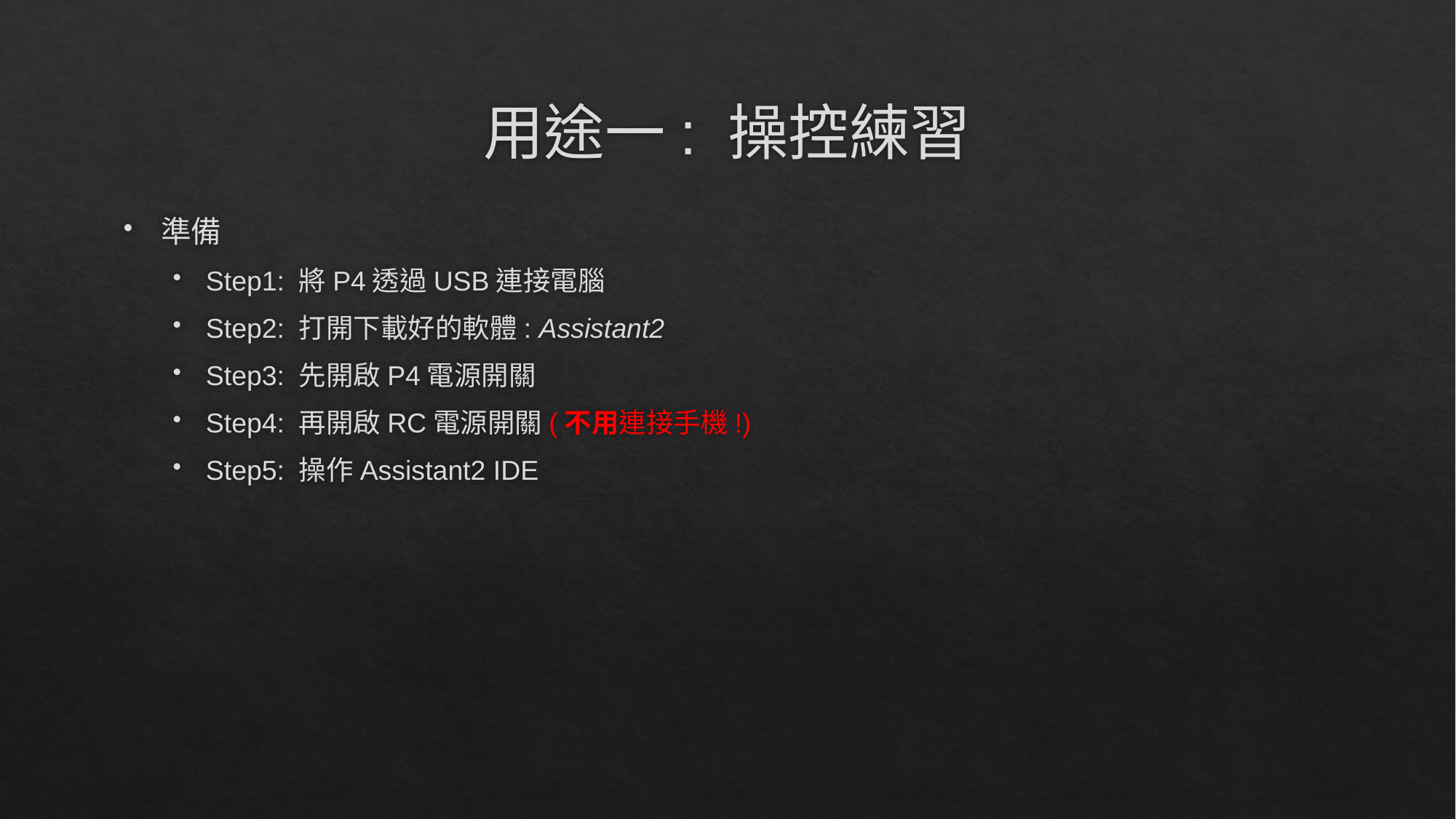

# 用途一: 操控練習
準備
Step1: 將P4透過USB連接電腦
Step2: 打開下載好的軟體: Assistant2
Step3: 先開啟P4電源開關
Step4: 再開啟RC電源開關(不用連接手機!)
Step5: 操作Assistant2 IDE